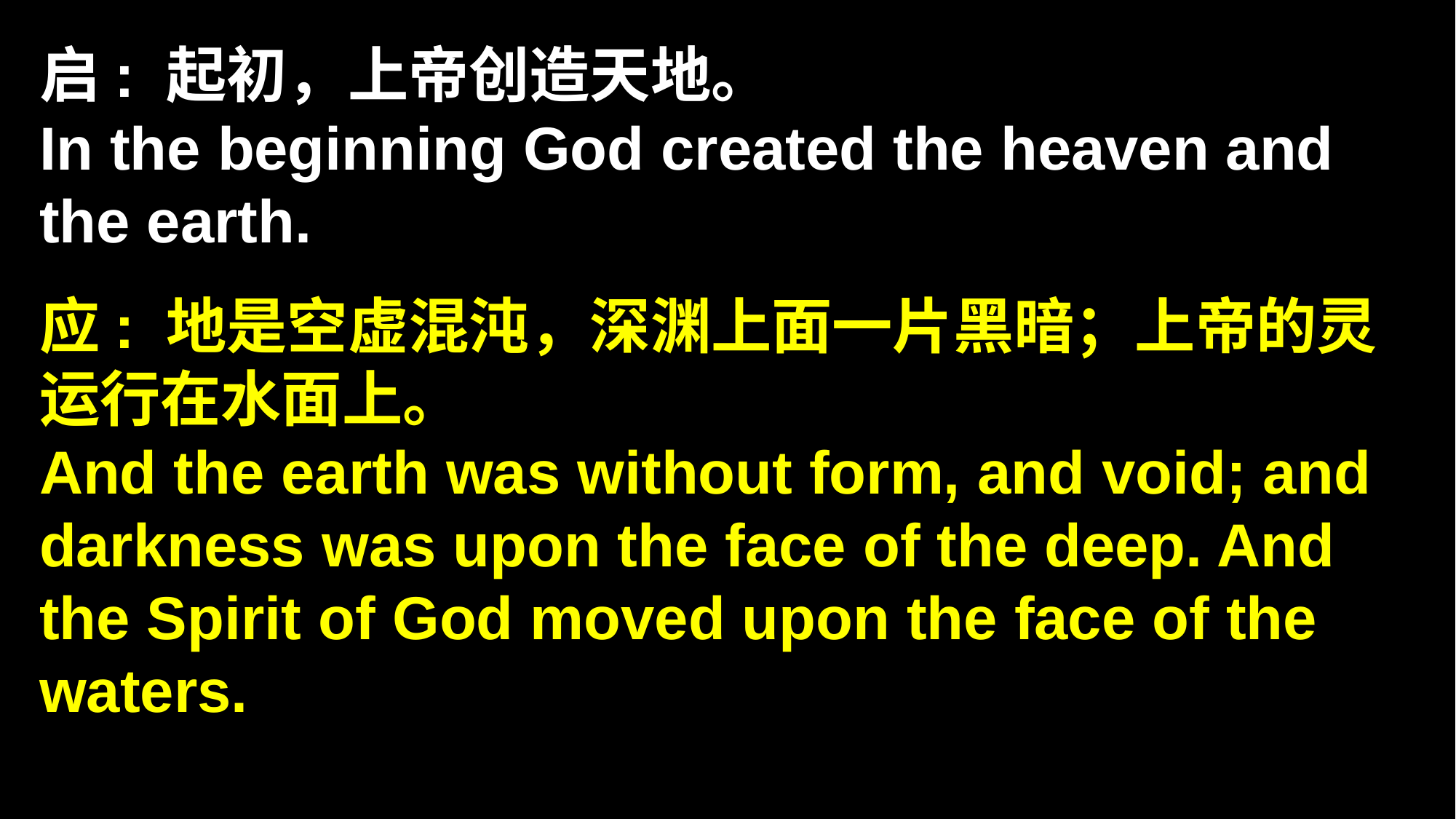

启: 起初，上帝创造天地。
In the beginning God created the heaven and the earth.

应: 地是空虚混沌，深渊上面一片黑暗；上帝的灵  运行在水面上。
And the earth was without form, and void; and darkness was upon the face of the deep. And the Spirit of God moved upon the face of the waters.